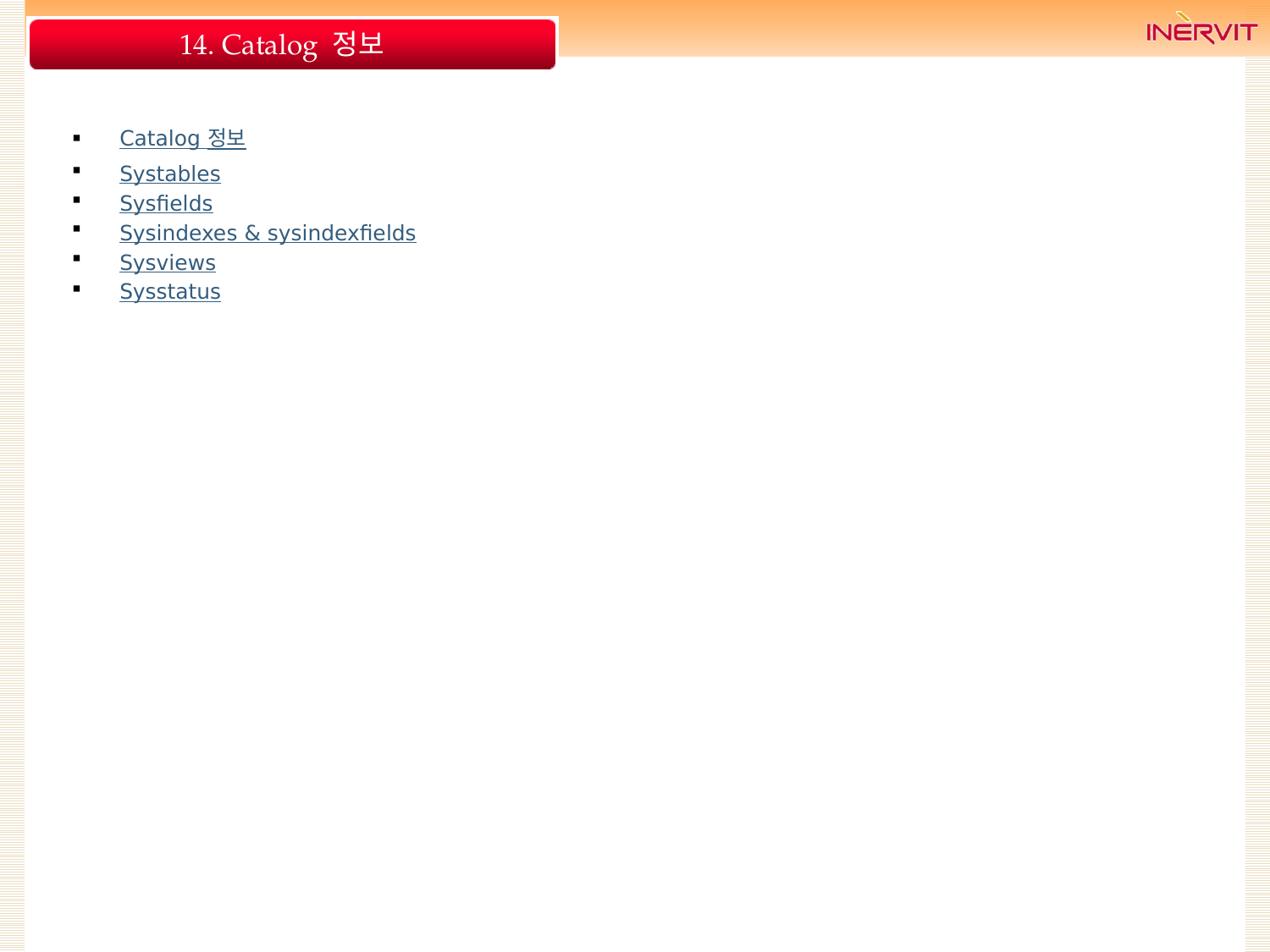

# 14. Catalog 정보
Catalog 정보
Systables
Sysfields
Sysindexes & sysindexfields
Sysviews
Sysstatus